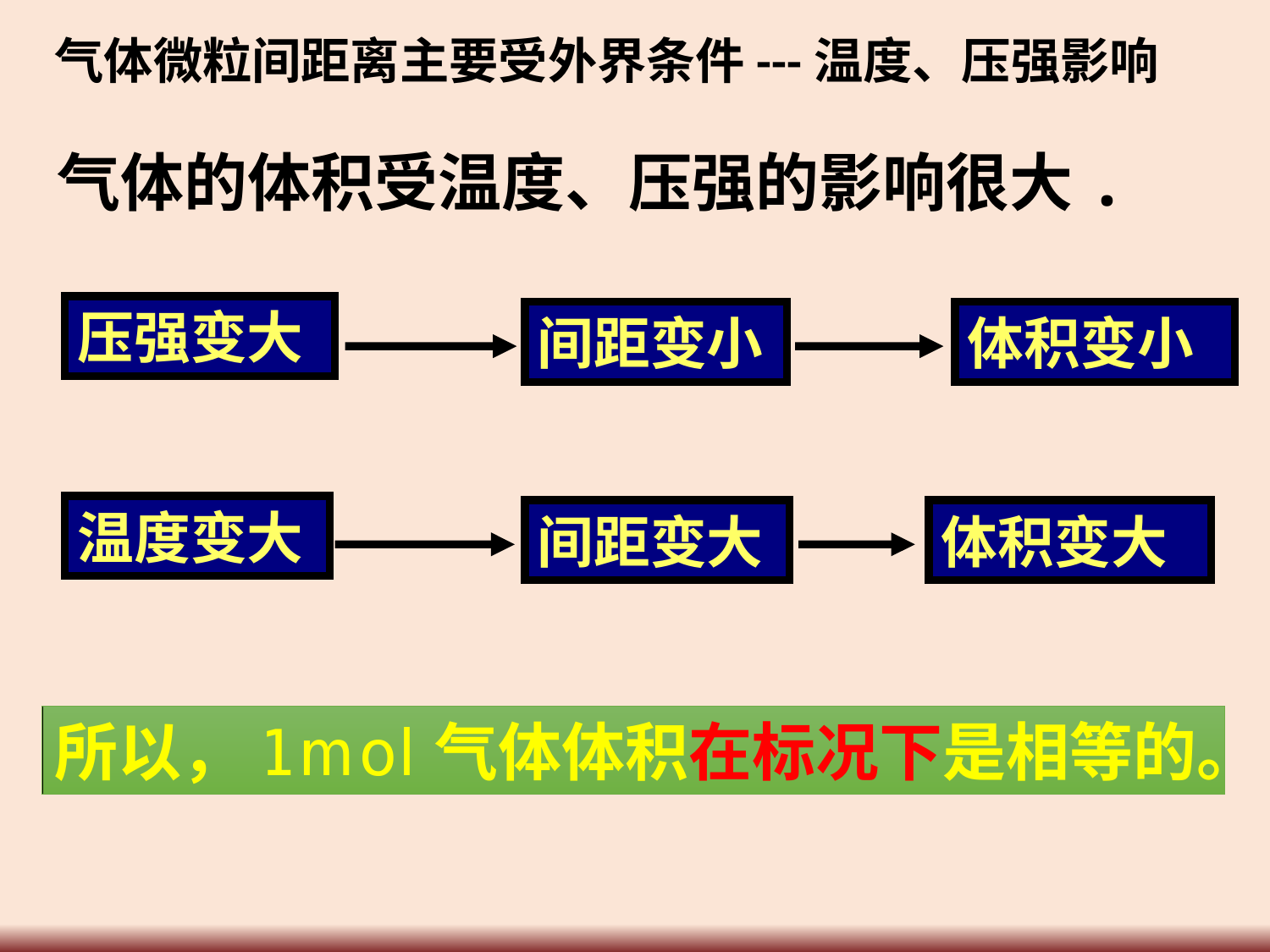

气体微粒间距离主要受外界条件---温度、压强影响
气体的体积受温度、压强的影响很大.
压强变大
间距变小
体积变小

温度变大
间距变大
体积变大

所以，1mol气体体积在标况下是相等的。